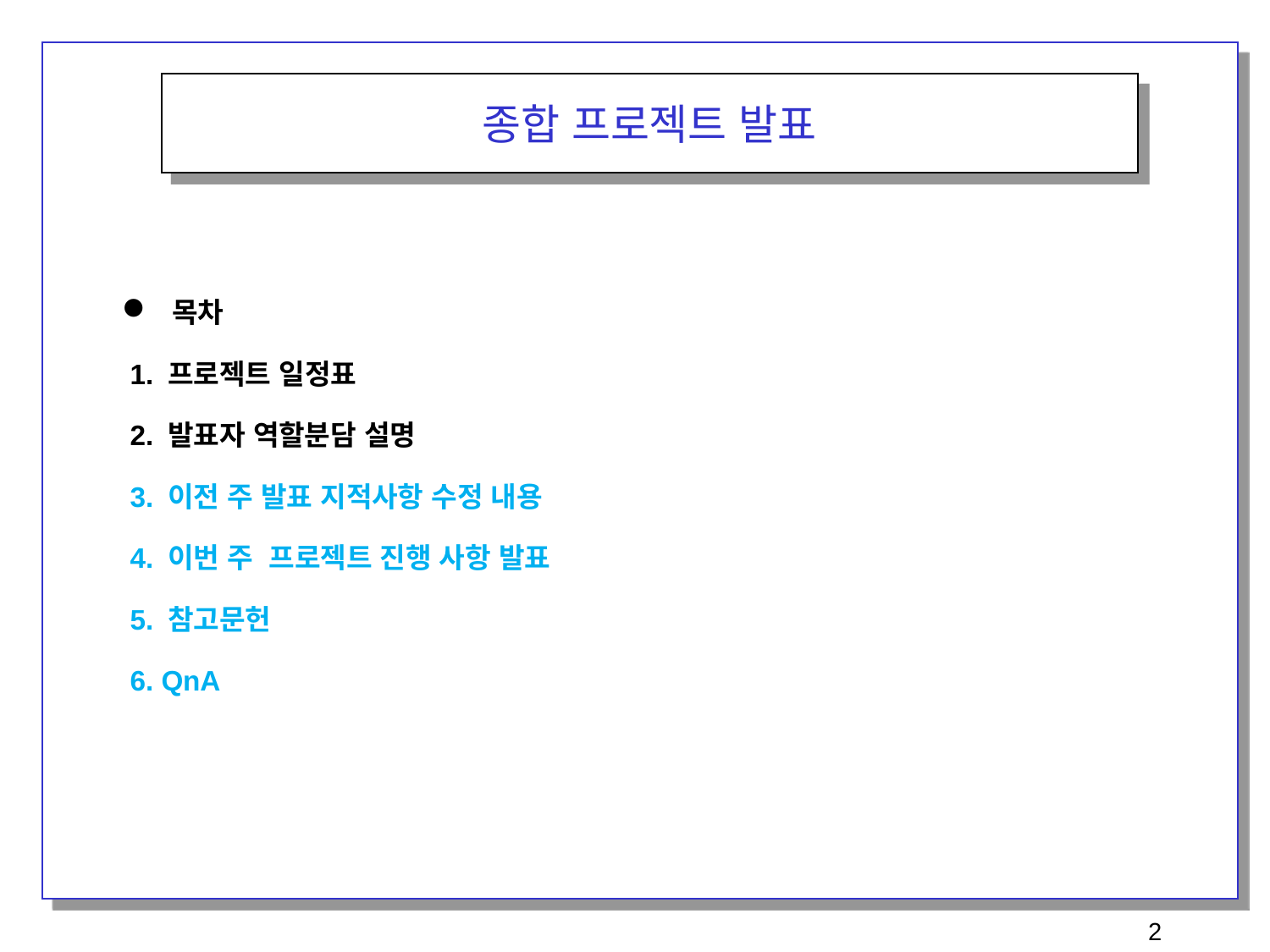

종합 프로젝트 발표
  목차
 1. 프로젝트 일정표
 2. 발표자 역할분담 설명
 3. 이전 주 발표 지적사항 수정 내용
 4. 이번 주  프로젝트 진행 사항 발표
 5. 참고문헌
 6. QnA
2